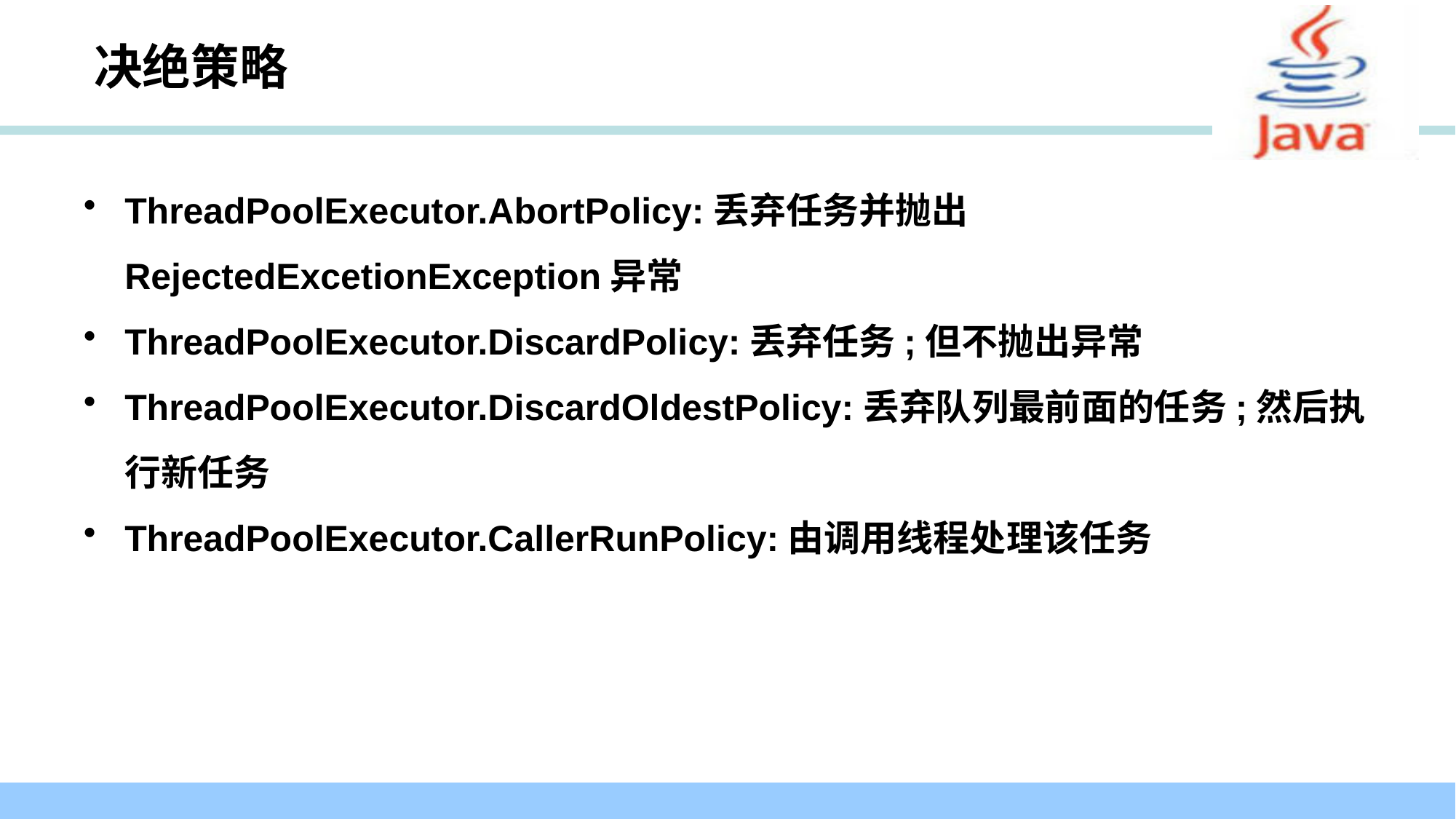

# 决绝策略
ThreadPoolExecutor.AbortPolicy:丢弃任务并抛出RejectedExcetionException异常
ThreadPoolExecutor.DiscardPolicy:丢弃任务;但不抛出异常
ThreadPoolExecutor.DiscardOldestPolicy:丢弃队列最前面的任务;然后执行新任务
ThreadPoolExecutor.CallerRunPolicy:由调用线程处理该任务